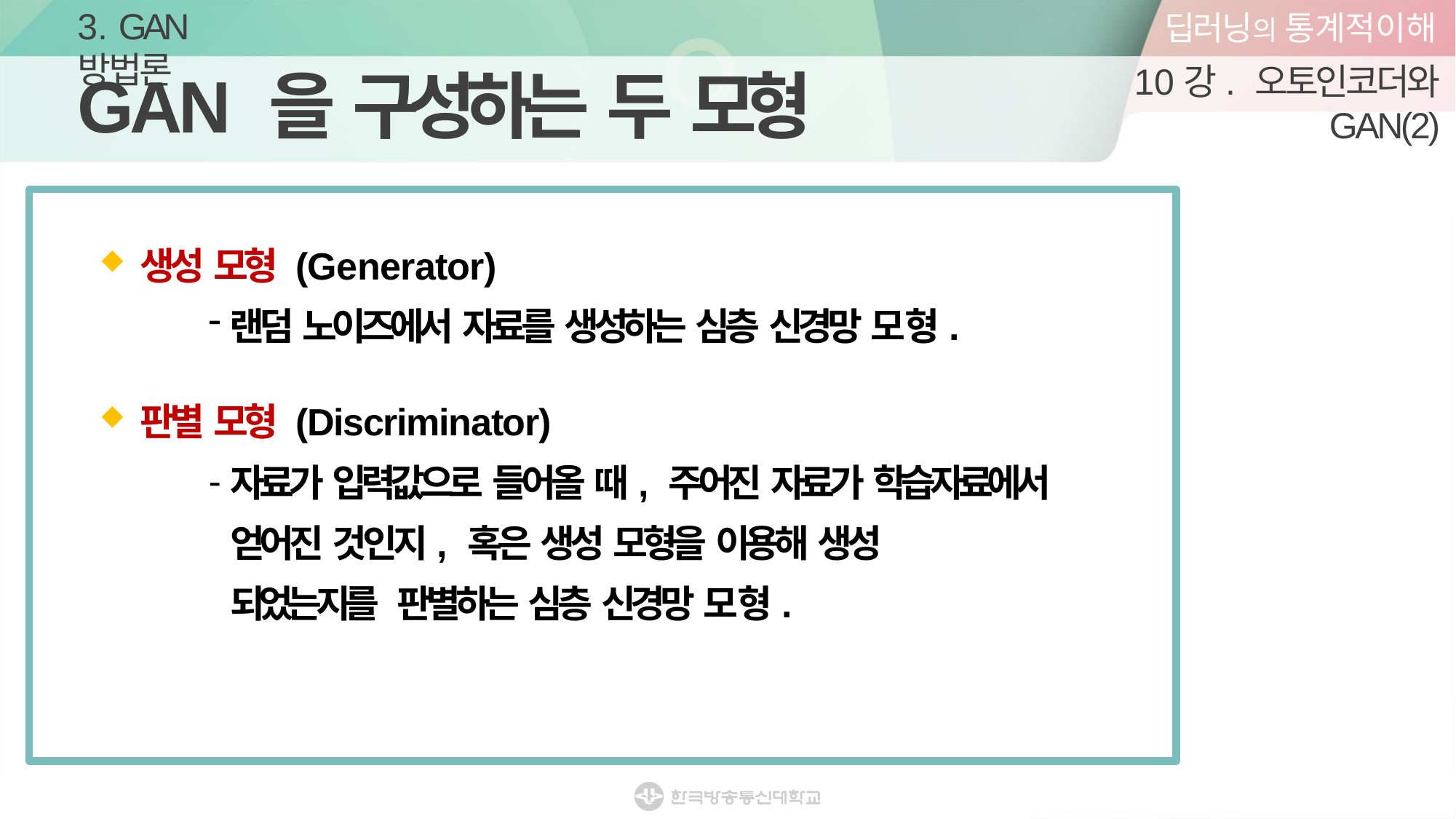

딥러닝의 통계적이해
10강. 오토인코더와 GAN(2)
3. GAN 방법론
# GAN 을 구성하는 두 모형

생성 모형 (Generator)
랜덤 노이즈에서 자료를 생성하는 심층 신경망 모형.

판별 모형 (Discriminator)
자료가 입력값으로 들어올 때, 주어진 자료가 학습자료에서
얻어진 것인지, 혹은 생성 모형을 이용해 생성 되었는지를 판별하는 심층 신경망 모형.